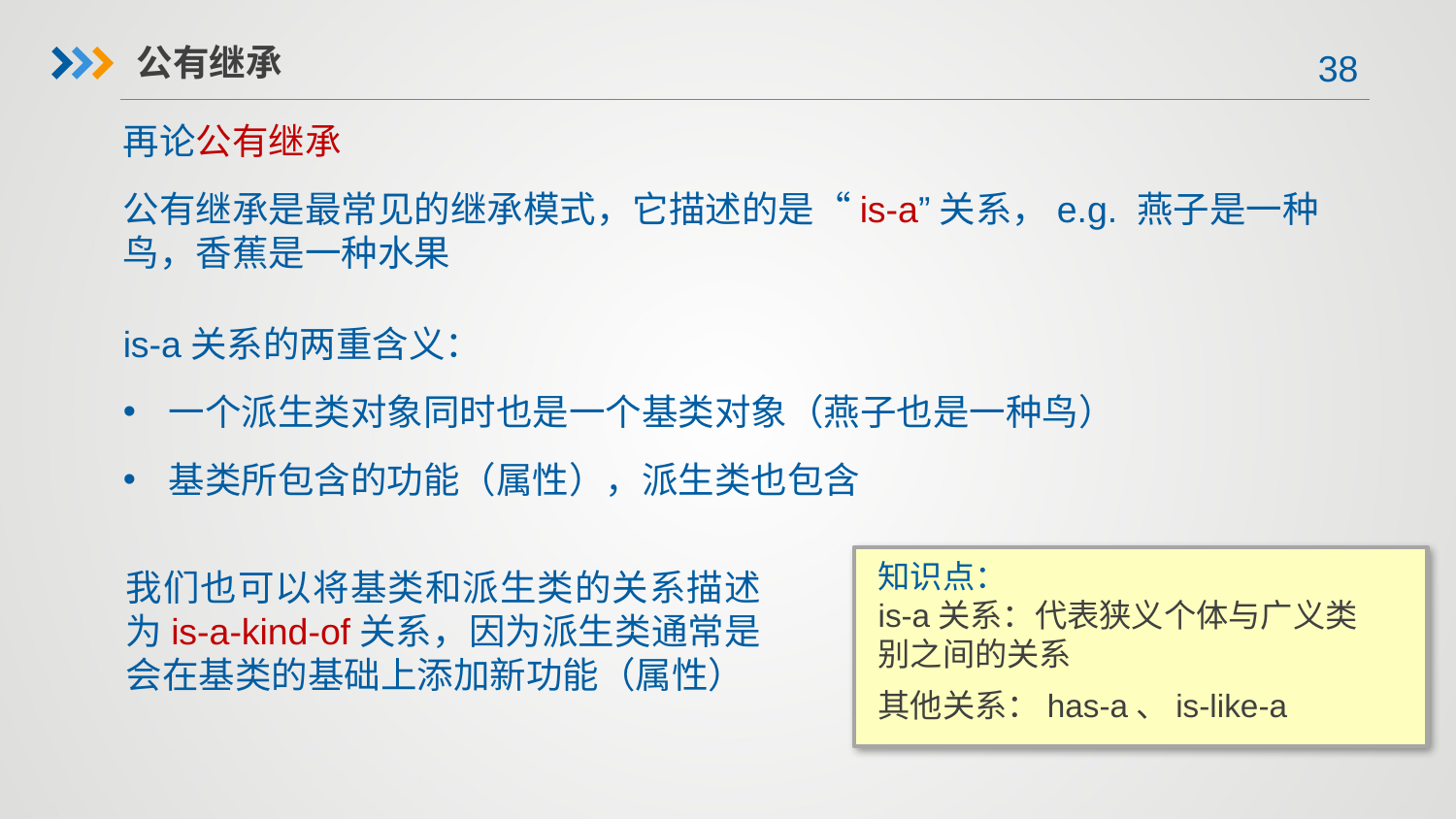

公有继承
再论公有继承
公有继承是最常见的继承模式，它描述的是“is-a”关系，e.g. 燕子是一种鸟，香蕉是一种水果
is-a关系的两重含义：
一个派生类对象同时也是一个基类对象（燕子也是一种鸟）
基类所包含的功能（属性），派生类也包含

知识点：
is-a关系：代表狭义个体与广义类别之间的关系
其他关系：has-a、is-like-a
我们也可以将基类和派生类的关系描述为is-a-kind-of关系，因为派生类通常是会在基类的基础上添加新功能（属性）